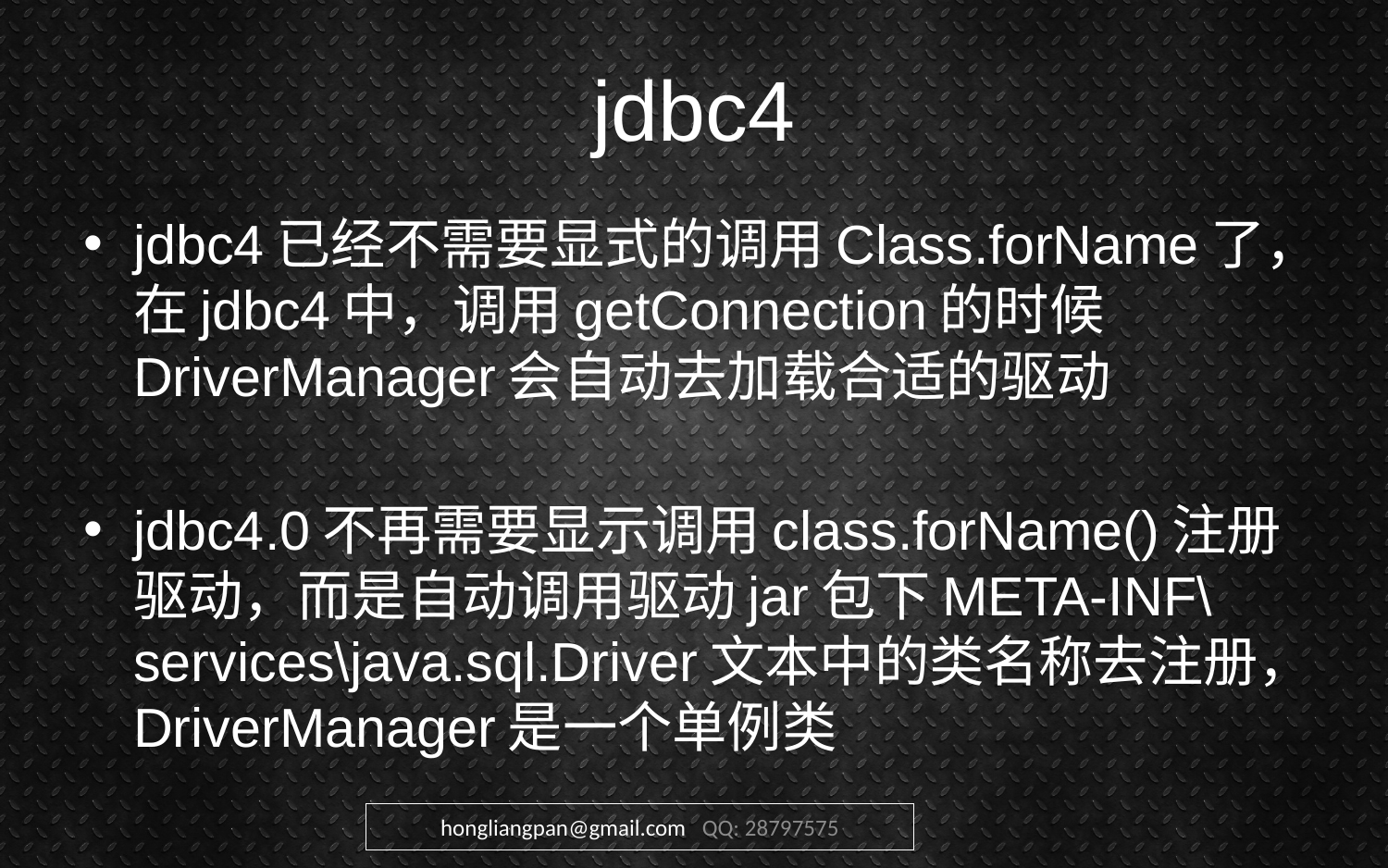

# jdbc4
jdbc4已经不需要显式的调用Class.forName了，在jdbc4中，调用getConnection的时候DriverManager会自动去加载合适的驱动

jdbc4.0不再需要显示调用class.forName()注册驱动，而是自动调用驱动jar包下META-INF\services\java.sql.Driver文本中的类名称去注册，DriverManager是一个单例类